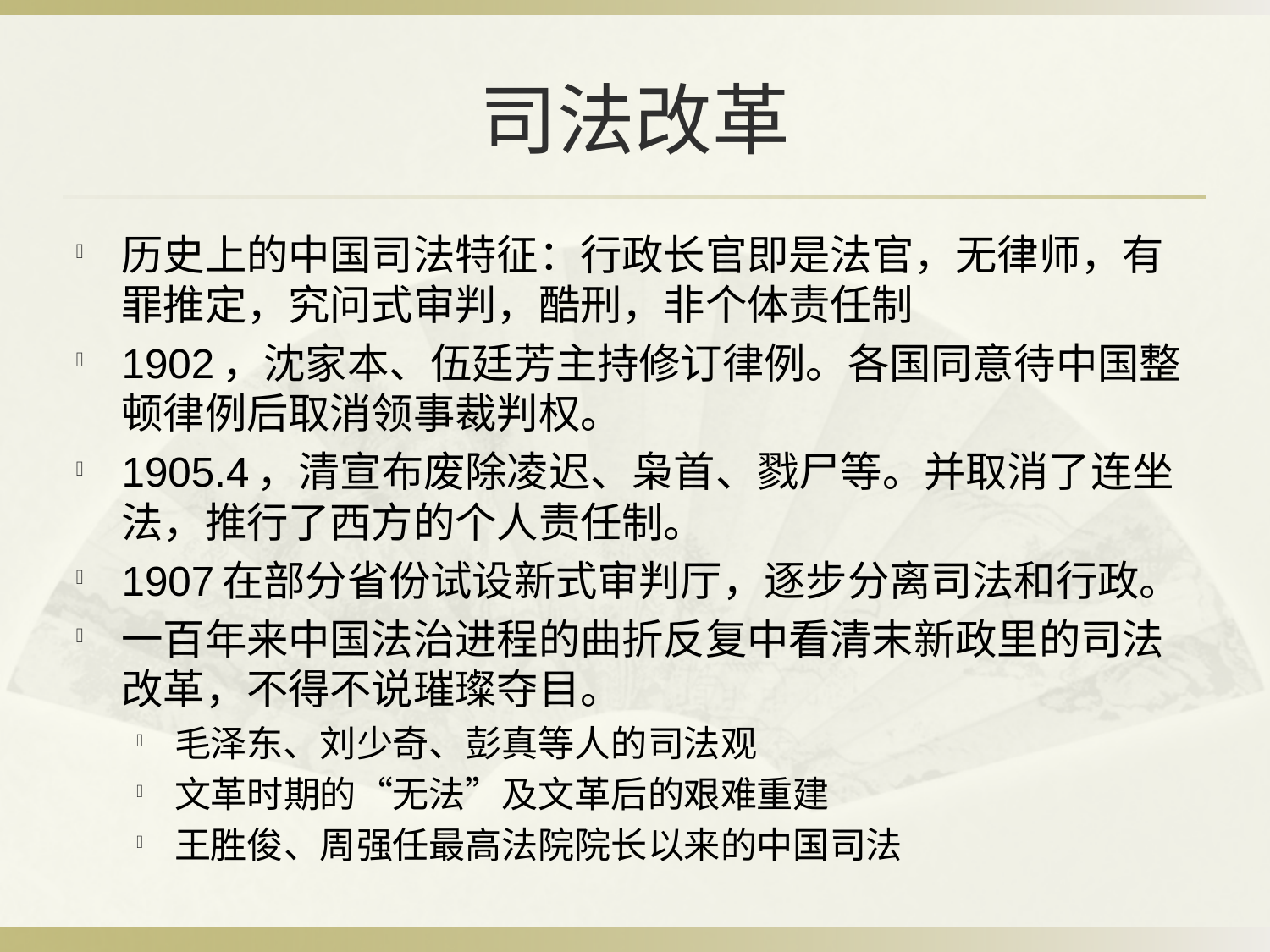

# 司法改革
历史上的中国司法特征：行政长官即是法官，无律师，有罪推定，究问式审判，酷刑，非个体责任制
1902，沈家本、伍廷芳主持修订律例。各国同意待中国整顿律例后取消领事裁判权。
1905.4，清宣布废除凌迟、枭首、戮尸等。并取消了连坐法，推行了西方的个人责任制。
1907在部分省份试设新式审判厅，逐步分离司法和行政。
一百年来中国法治进程的曲折反复中看清末新政里的司法改革，不得不说璀璨夺目。
毛泽东、刘少奇、彭真等人的司法观
文革时期的“无法”及文革后的艰难重建
王胜俊、周强任最高法院院长以来的中国司法